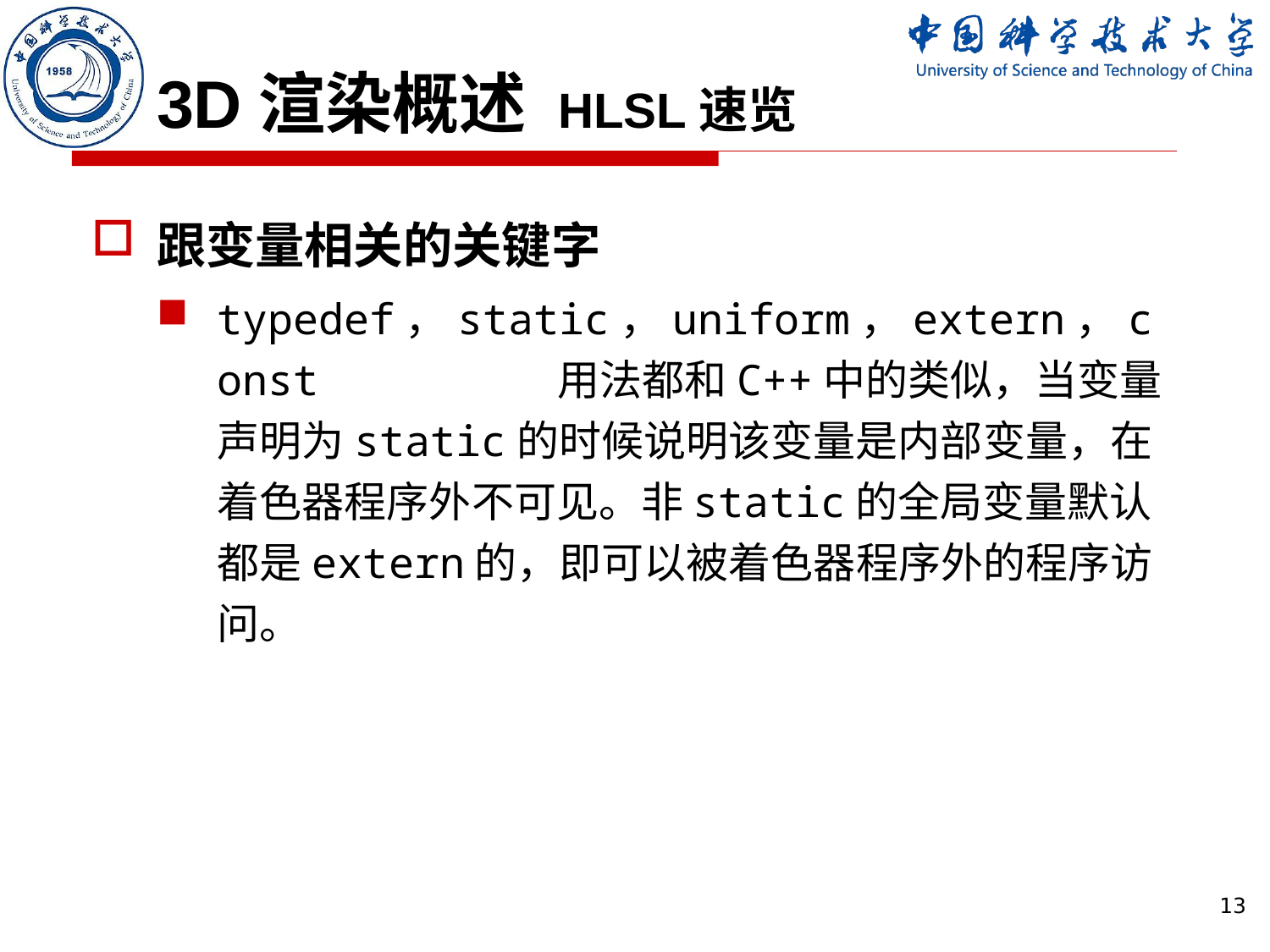

# 3D渲染概述 HLSL速览
跟变量相关的关键字
typedef，static，uniform，extern，const         用法都和C++中的类似，当变量声明为static的时候说明该变量是内部变量，在着色器程序外不可见。非static的全局变量默认都是extern的，即可以被着色器程序外的程序访问。

13